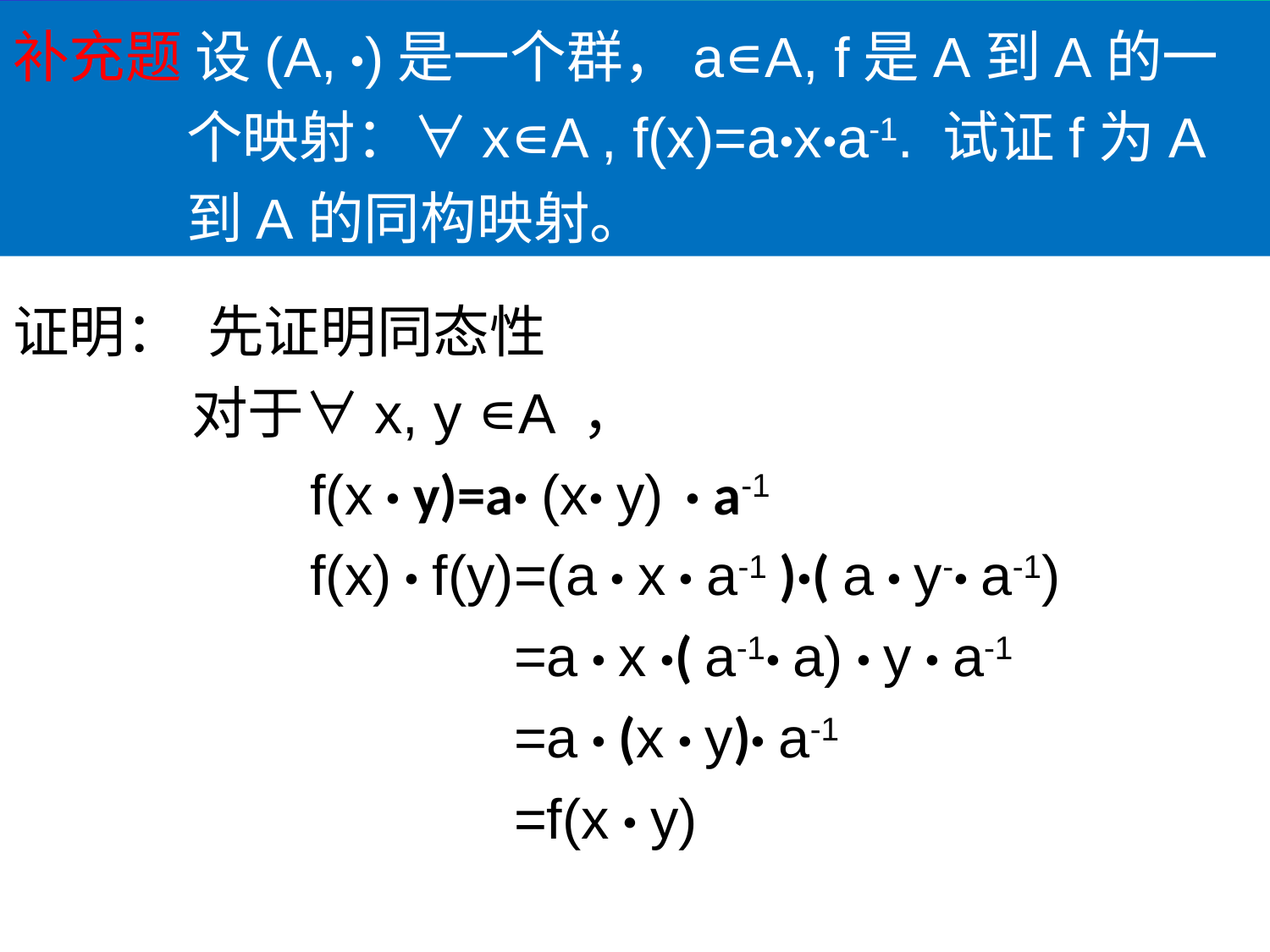

补充题 设(A, ·)是一个群，a∊A, f是A到A的一个映射：∀x∊A , f(x)=a·x·a-1. 试证f为A到A的同构映射。
证明：  先证明同态性
             对于∀x, y ∊A ，
                   f(x · y)=a· (x· y)  · a-1
                   f(x) · f(y)=(a · x · a-1 )·( a · y-· a-1)
                                =a · x ·( a-1· a) · y · a-1
                                =a · (x · y)· a-1
                                =f(x · y)